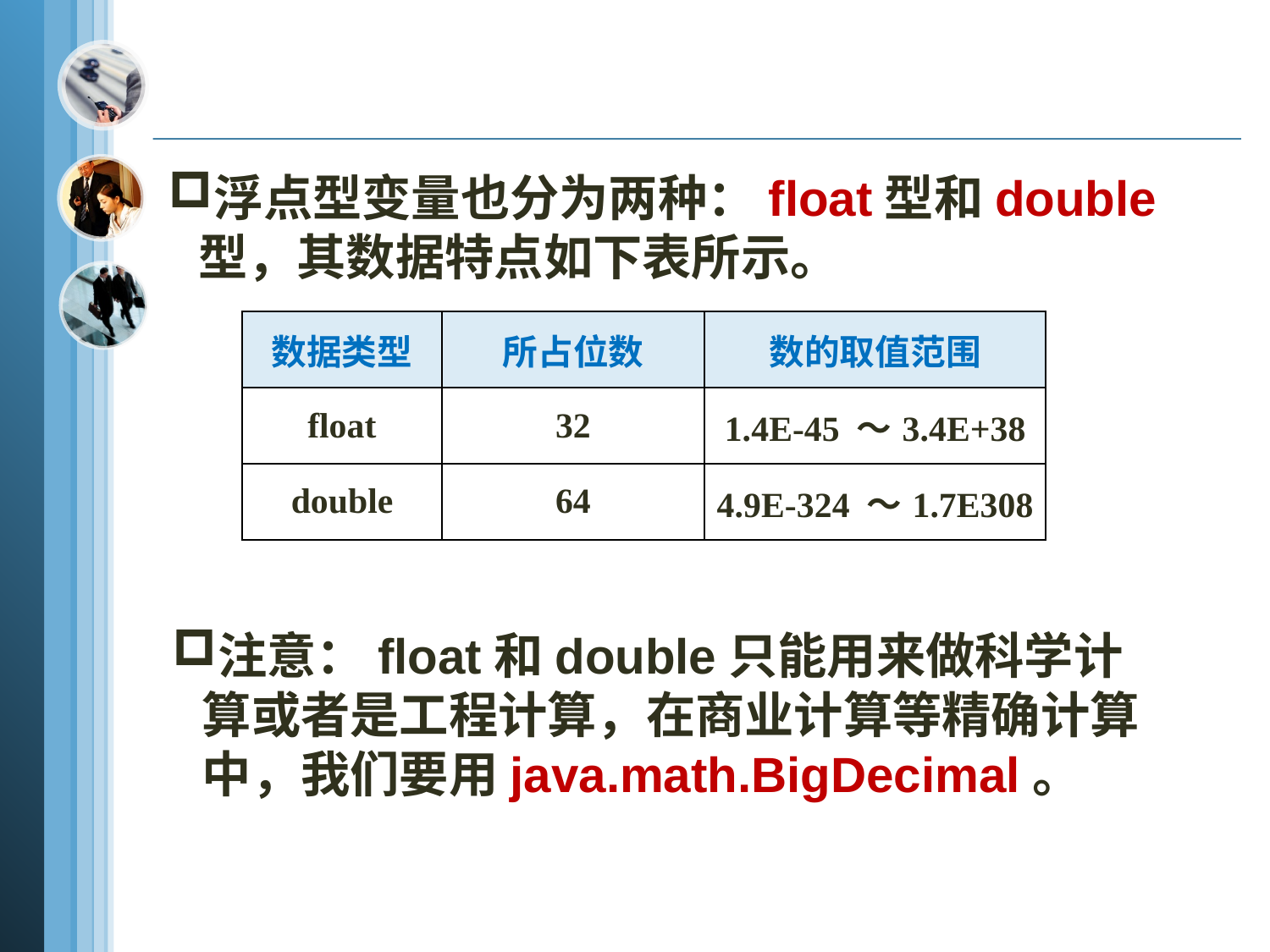

浮点型变量也分为两种：float型和double型，其数据特点如下表所示。
| 数据类型 | 所占位数 | 数的取值范围 |
| --- | --- | --- |
| float | 32 | 1.4E-45 ～3.4E+38 |
| double | 64 | 4.9E-324 ～1.7E308 |
注意：float和double只能用来做科学计算或者是工程计算，在商业计算等精确计算中，我们要用java.math.BigDecimal。